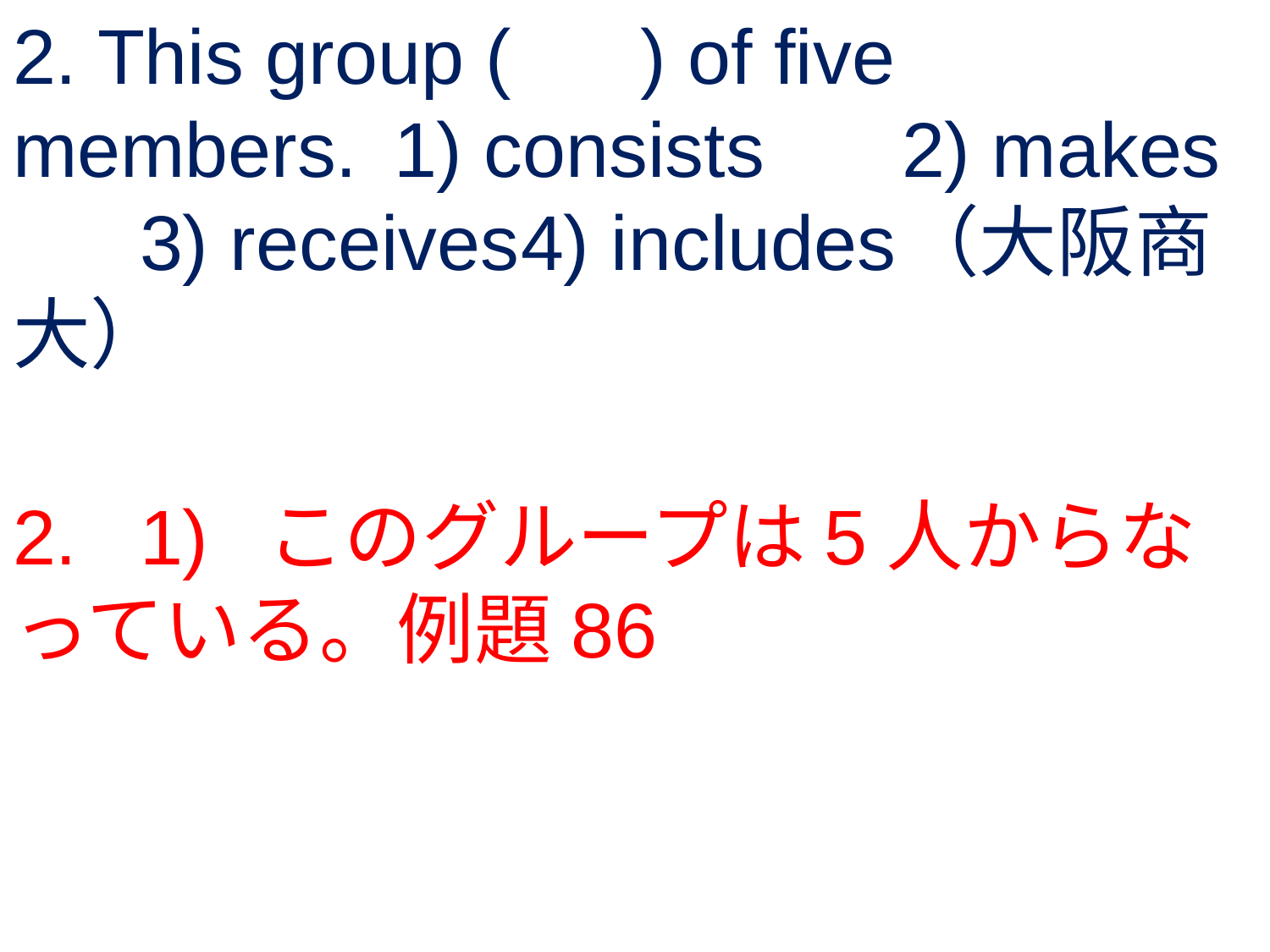

# 2. This group (      ) of five members.	1) consists 	2) makes	3) receives	4) includes	（大阪商大）
2.	1) 	このグループは5人からなっている。例題86